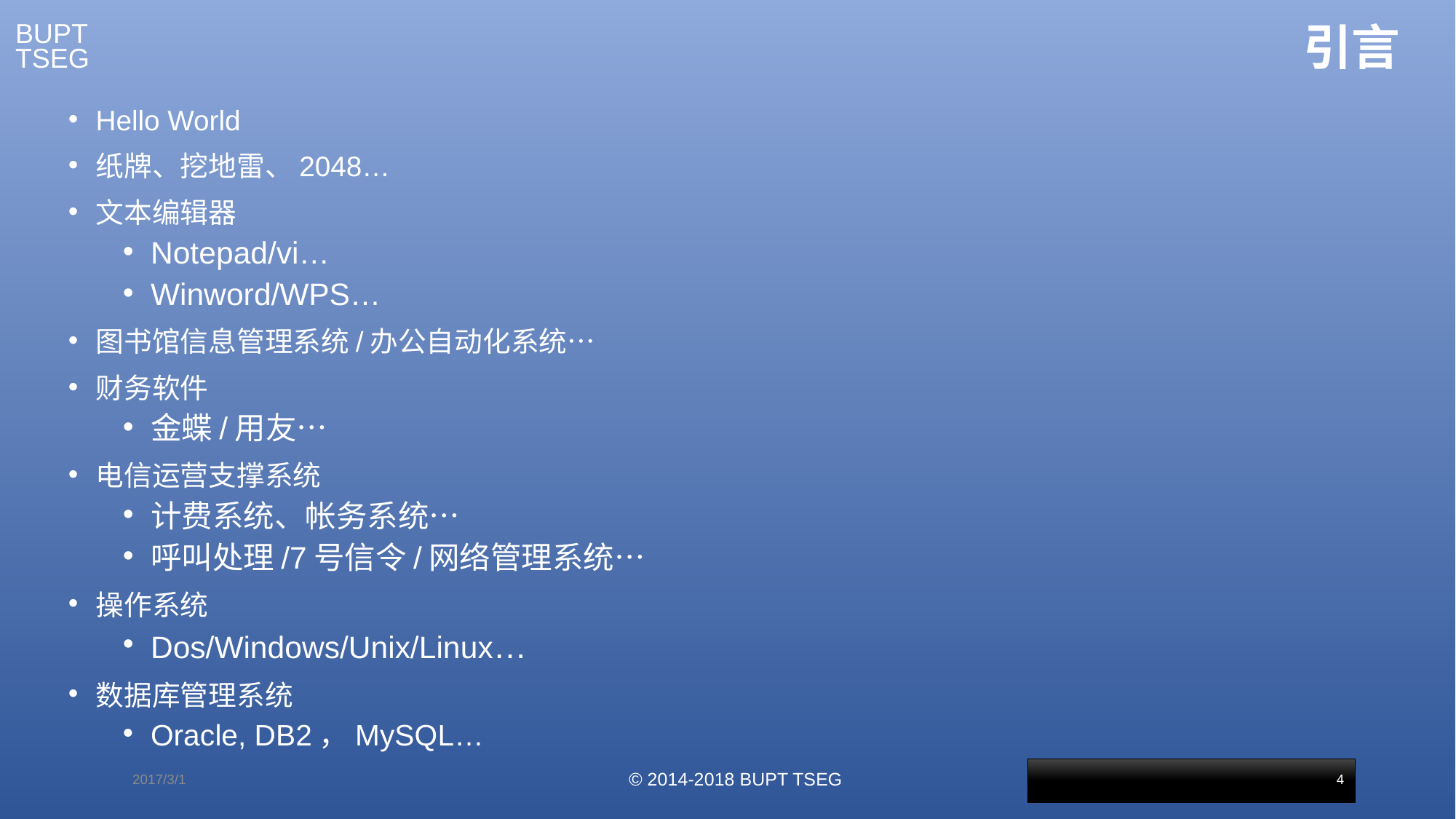

# 引言
Hello World
纸牌、挖地雷、2048…
文本编辑器
Notepad/vi…
Winword/WPS…
图书馆信息管理系统/办公自动化系统…
财务软件
金蝶/用友…
电信运营支撑系统
计费系统、帐务系统…
呼叫处理/7号信令/网络管理系统…
操作系统
Dos/Windows/Unix/Linux…
数据库管理系统
Oracle, DB2，MySQL…
2017/3/1
© 2014-2018 BUPT TSEG
4